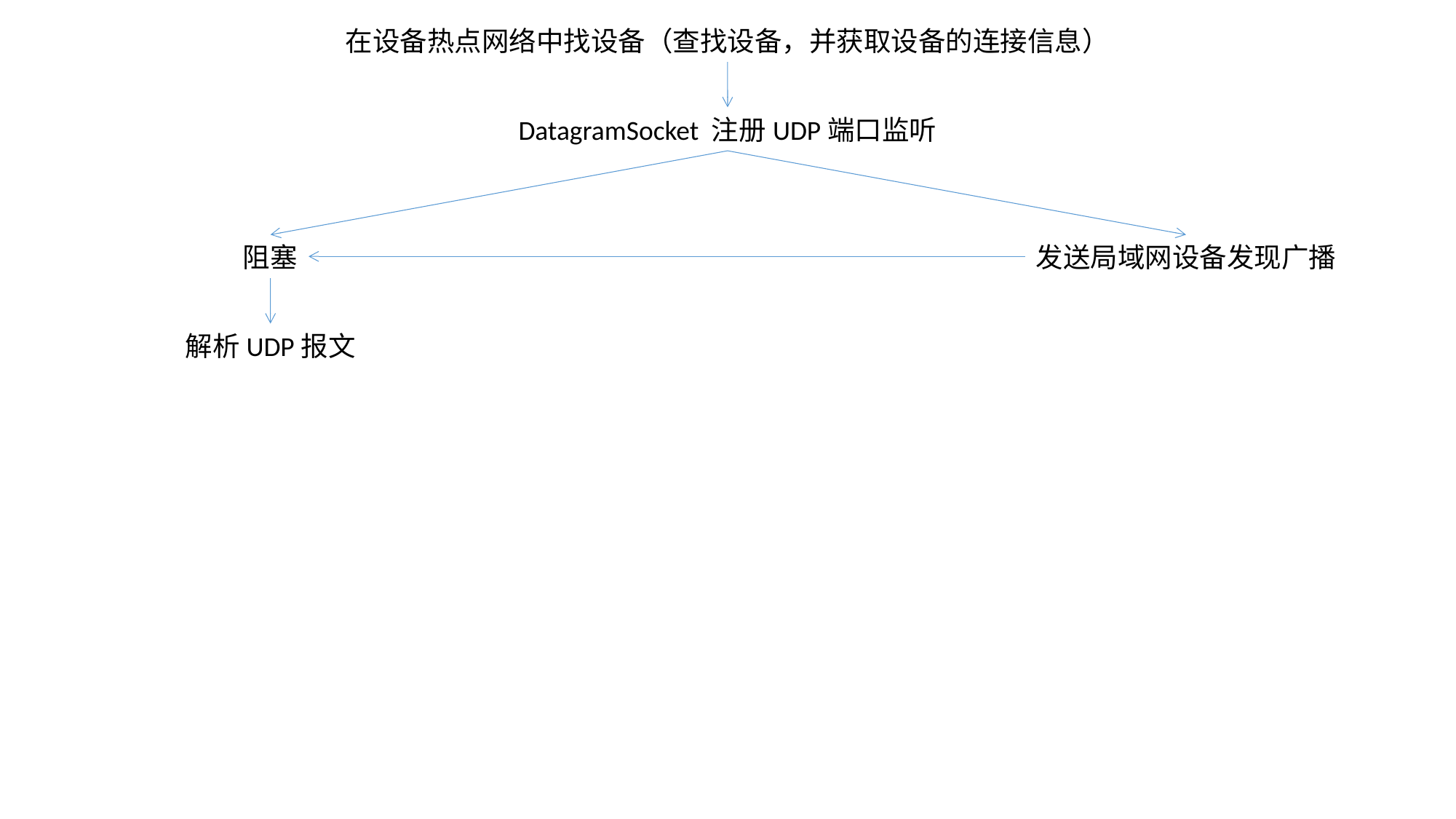

在设备热点网络中找设备（查找设备，并获取设备的连接信息）
DatagramSocket 注册UDP端口监听
阻塞
发送局域网设备发现广播
解析UDP报文